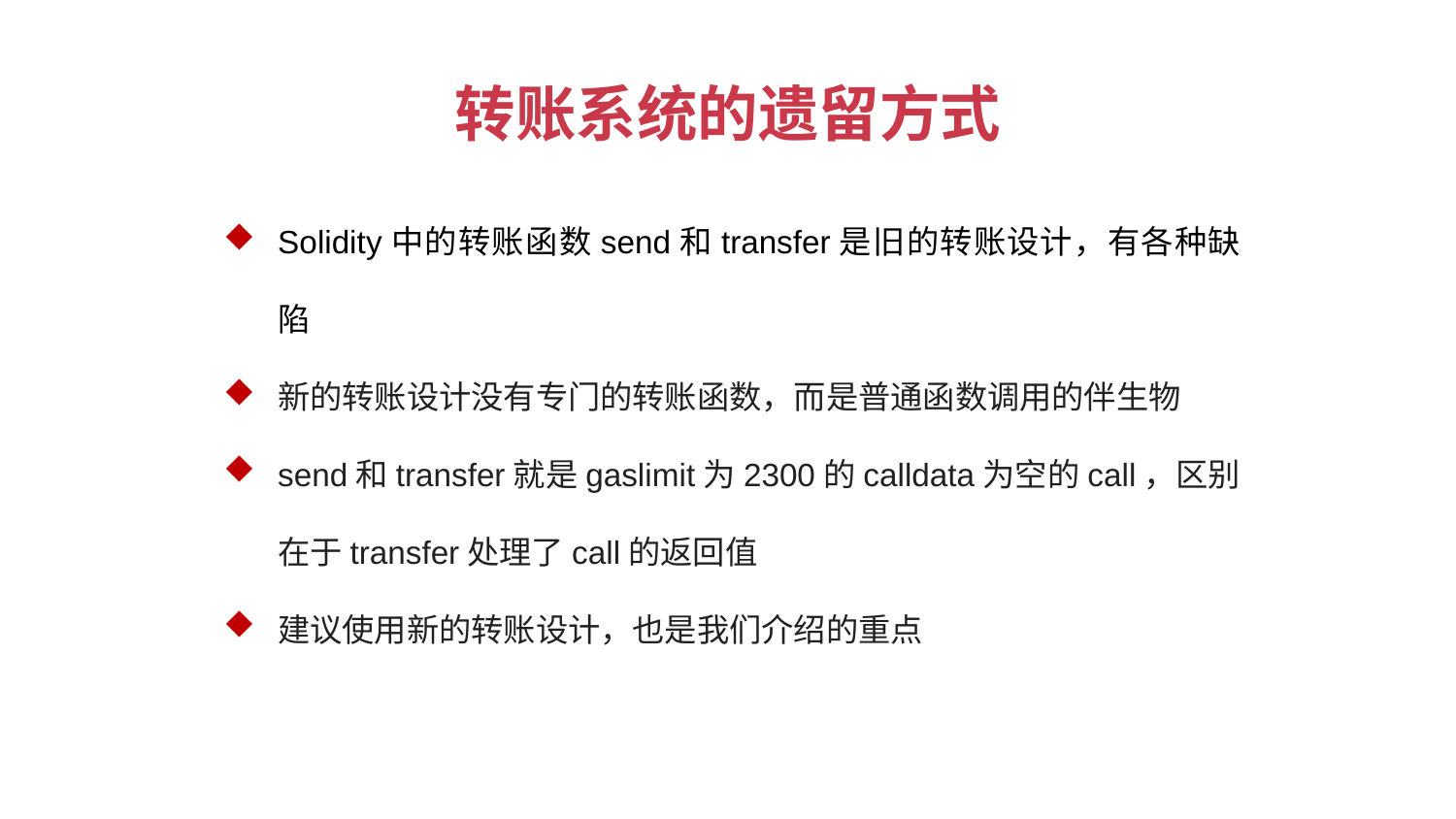

转账系统的遗留方式
Solidity中的转账函数send和transfer是旧的转账设计，有各种缺陷
新的转账设计没有专门的转账函数，而是普通函数调用的伴生物
send和transfer就是gaslimit为2300的calldata为空的call，区别在于transfer处理了call的返回值
建议使用新的转账设计，也是我们介绍的重点